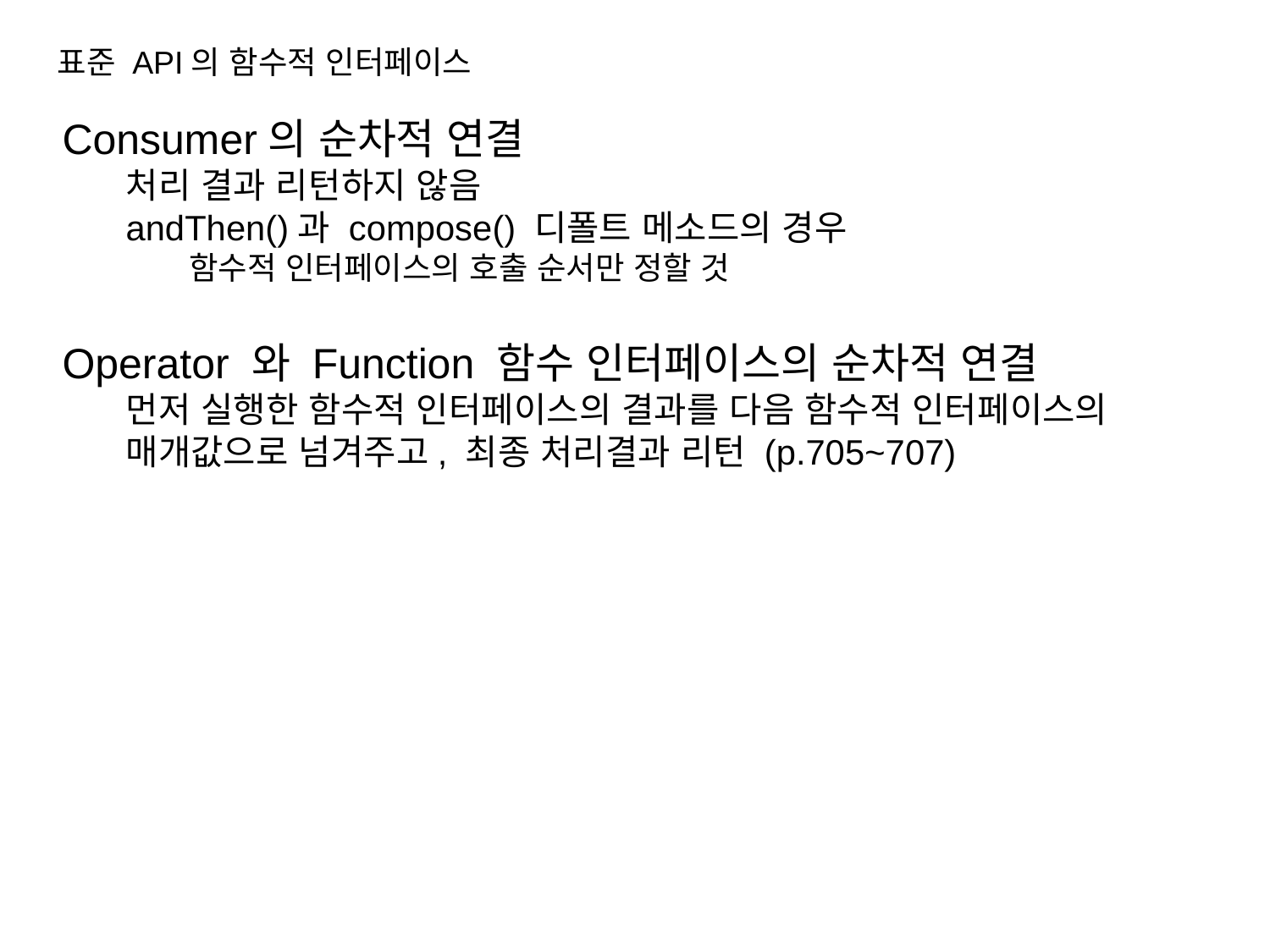

표준 API의 함수적 인터페이스
Consumer의 순차적 연결
처리 결과 리턴하지 않음
andThen()과 compose() 디폴트 메소드의 경우
함수적 인터페이스의 호출 순서만 정할 것

Operator 와 Function 함수 인터페이스의 순차적 연결
먼저 실행한 함수적 인터페이스의 결과를 다음 함수적 인터페이스의  매개값으로 넘겨주고, 최종 처리결과 리턴 (p.705~707)